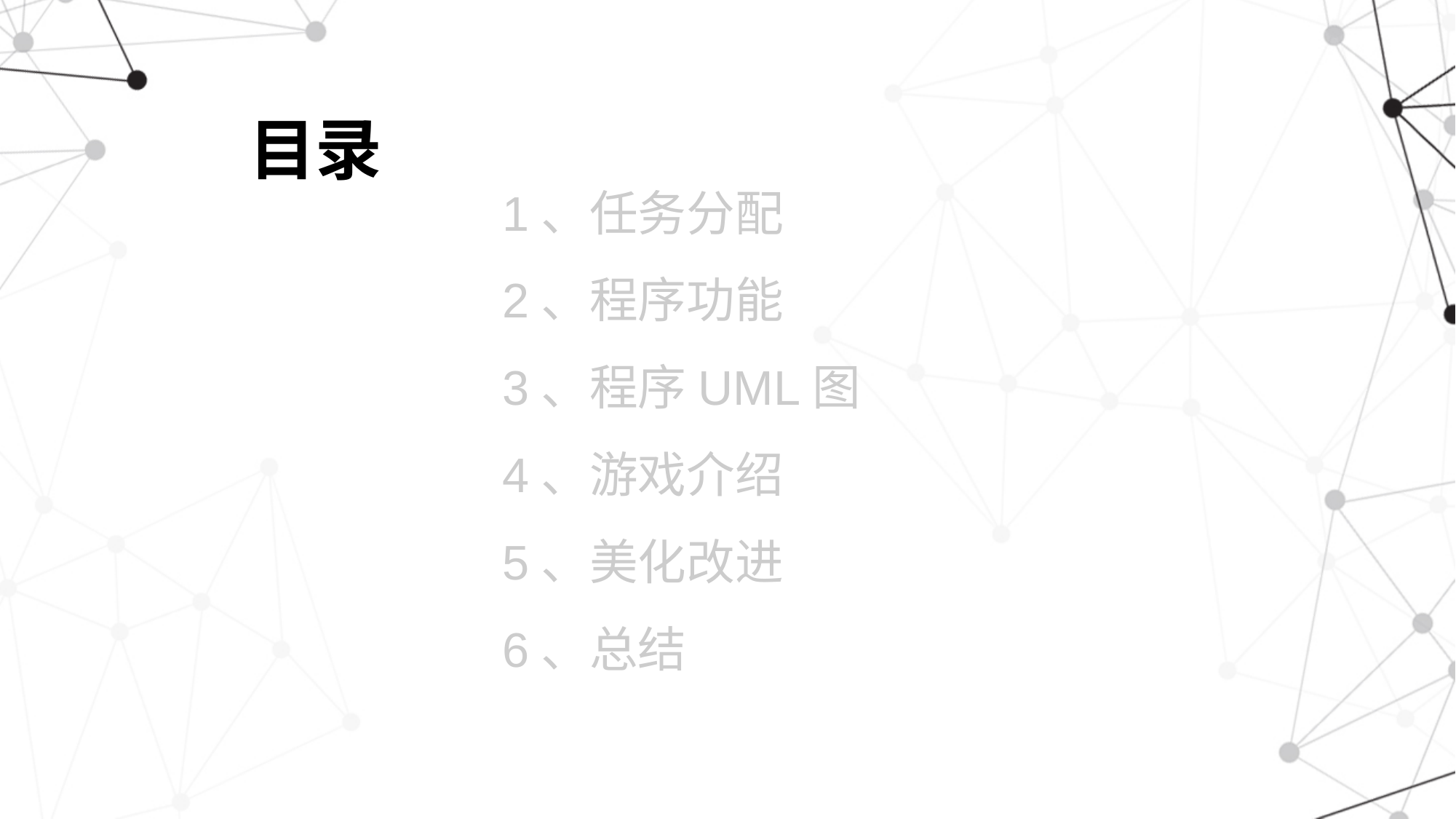

# 目录
1、任务分配
2、程序功能
3、程序UML图
4、游戏介绍
5、美化改进
6、总结